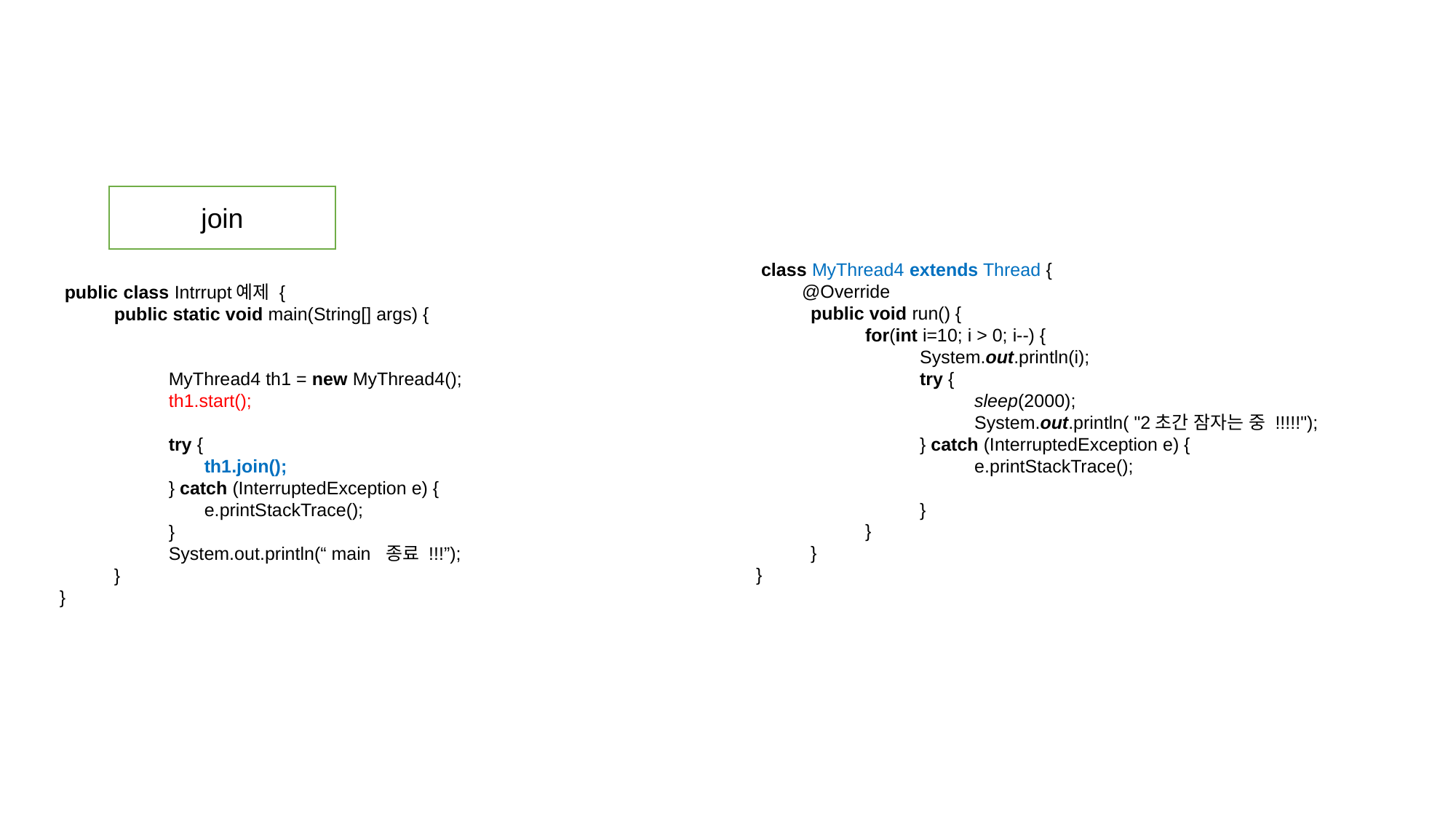

join
 class MyThread4 extends Thread {
         @Override
public void run() {
for(int i=10; i > 0; i--) {
System.out.println(i);
try {
sleep(2000);
System.out.println( "2초간 잠자는 중 !!!!!");
} catch (InterruptedException e) {
e.printStackTrace();

}
}
}
}

 public class Intrrupt예제 {
public static void main(String[] args) {

MyThread4 th1 = new MyThread4();
th1.start();

try {
       th1.join();
} catch (InterruptedException e) {
       e.printStackTrace();
}
System.out.println(“ main  종료 !!!”);
}
}